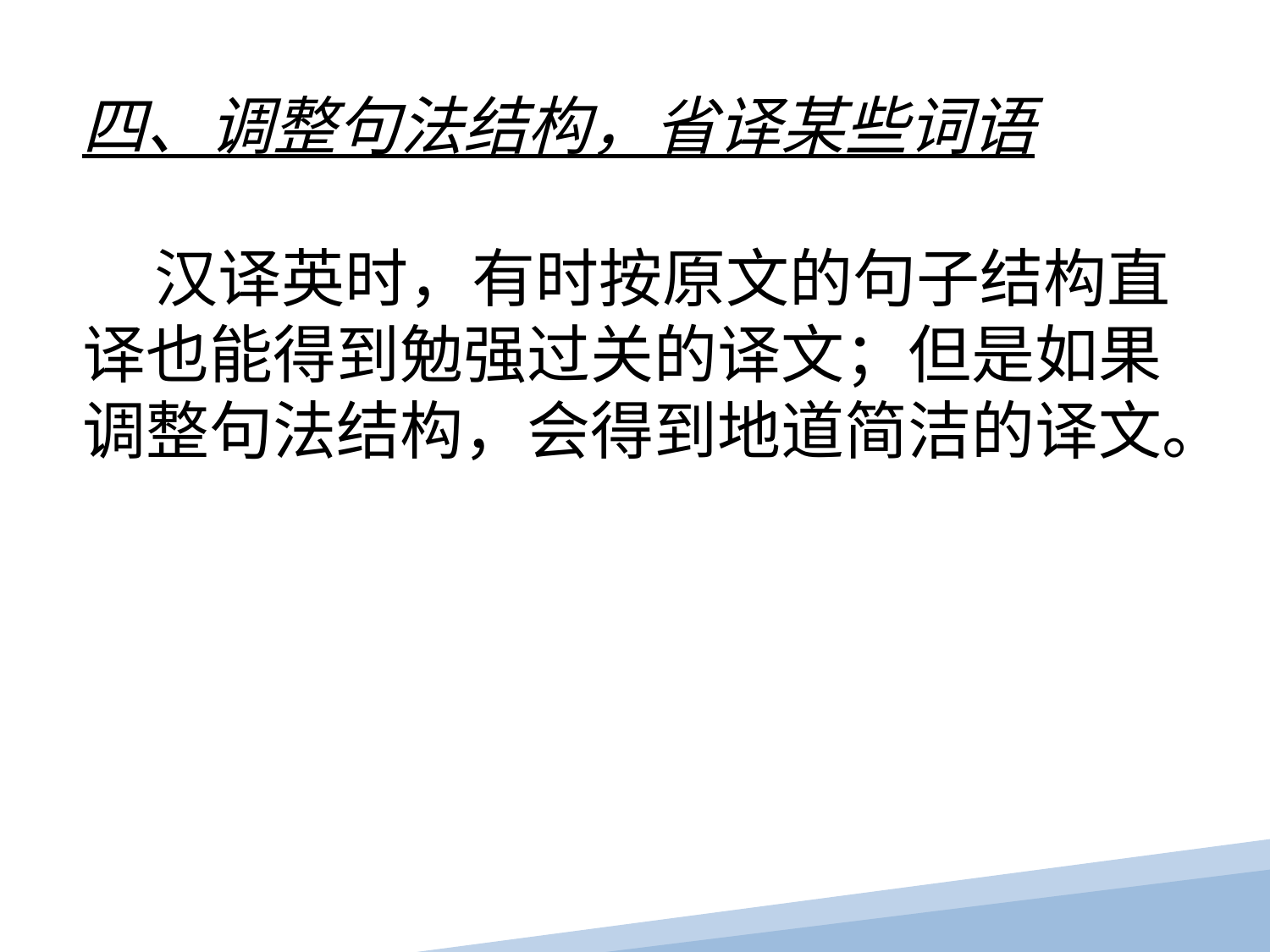

四、调整句法结构，省译某些词语

    汉译英时，有时按原文的句子结构直译也能得到勉强过关的译文；但是如果调整句法结构，会得到地道简洁的译文。